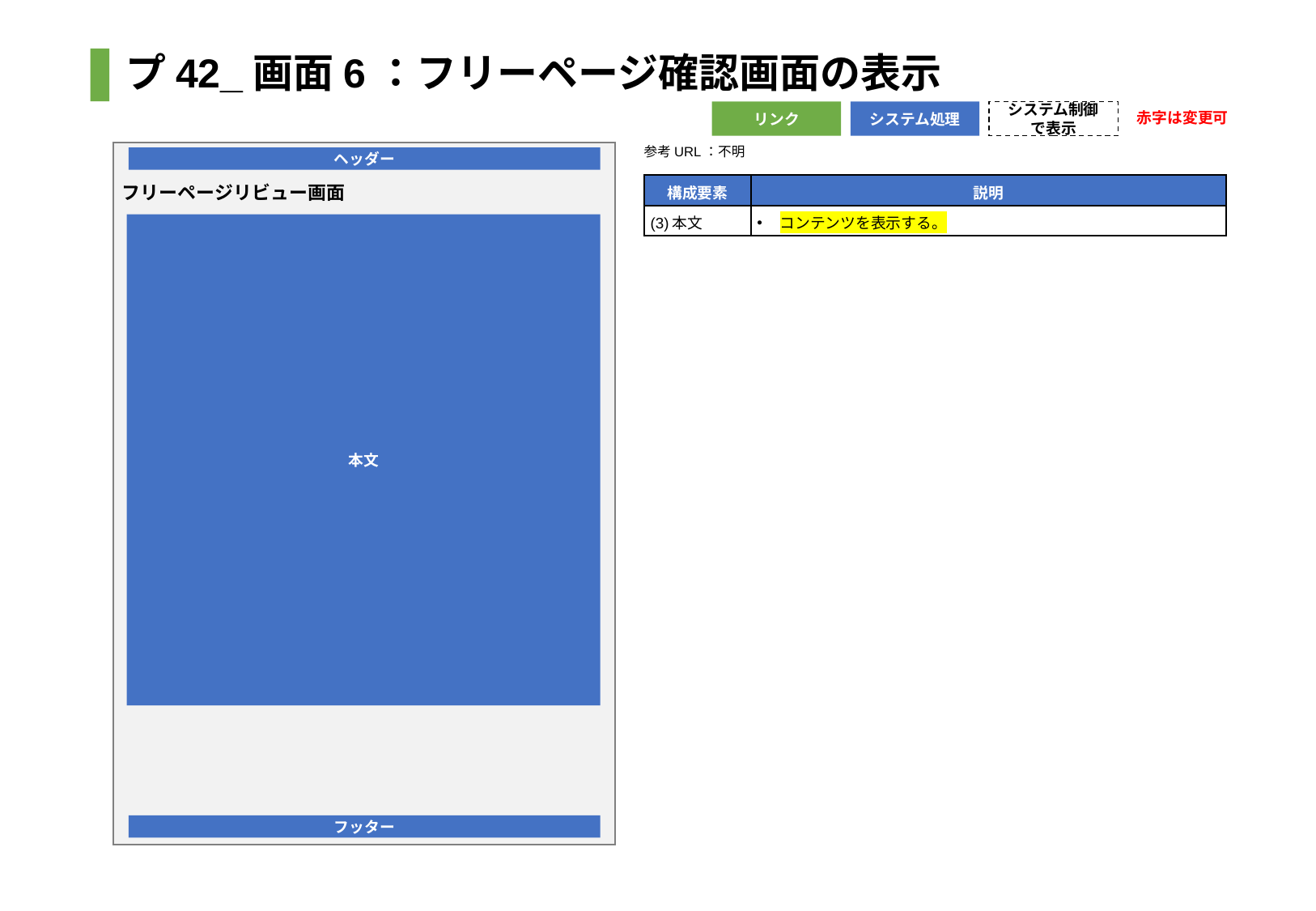

# プ42_画面6：フリーページ確認画面の表示
赤字は変更可
リンク
システム処理
システム制御で表示
参考URL：不明

ヘッダー
フリーページリビュー画面
| 構成要素 | 説明 |
| --- | --- |
| (3)本文 | コンテンツを表示する。 |
本文
フッター